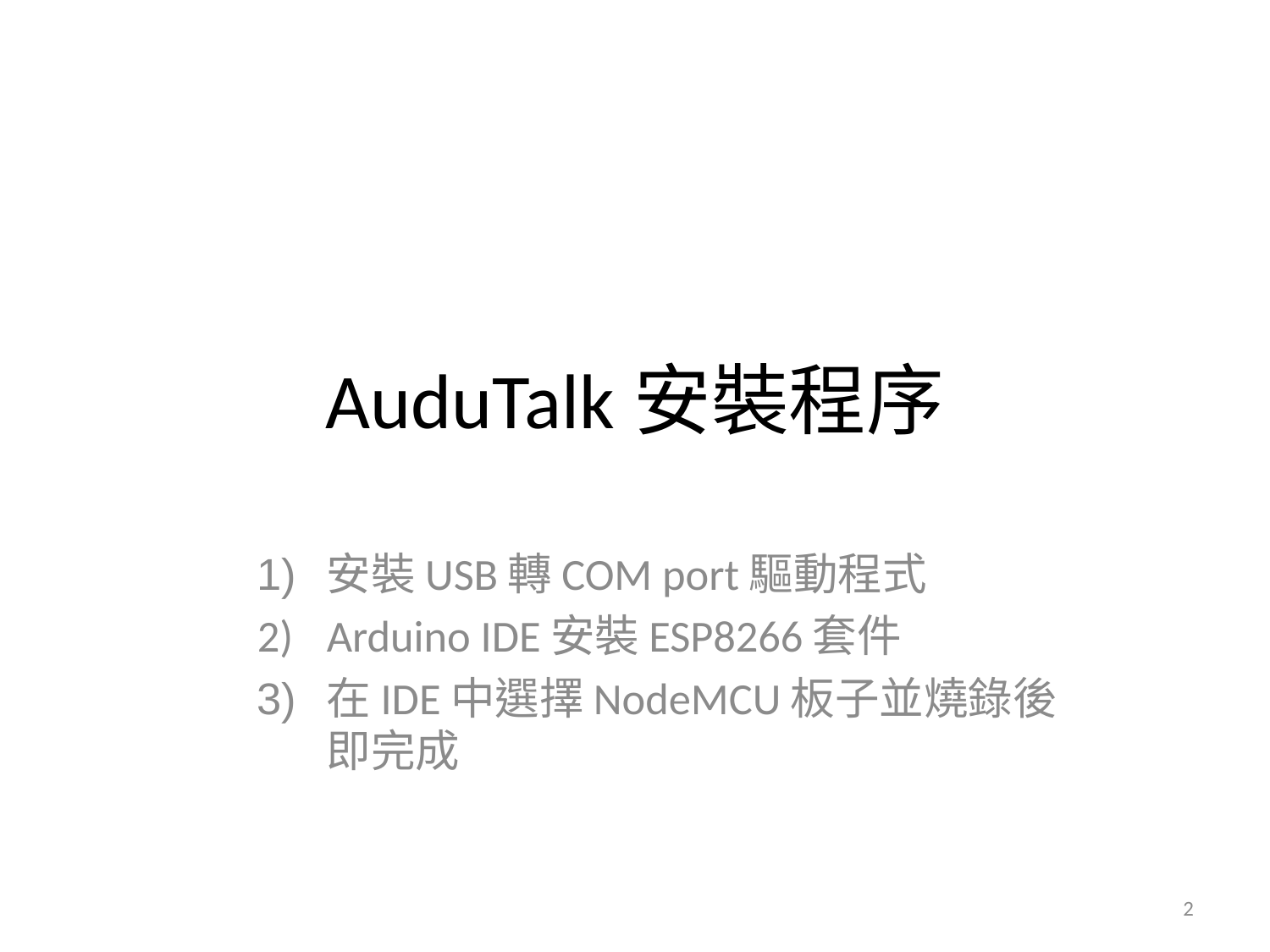

# AuduTalk安裝程序
安裝USB轉COM port驅動程式
Arduino IDE安裝ESP8266套件
在IDE中選擇NodeMCU板子並燒錄後即完成

2